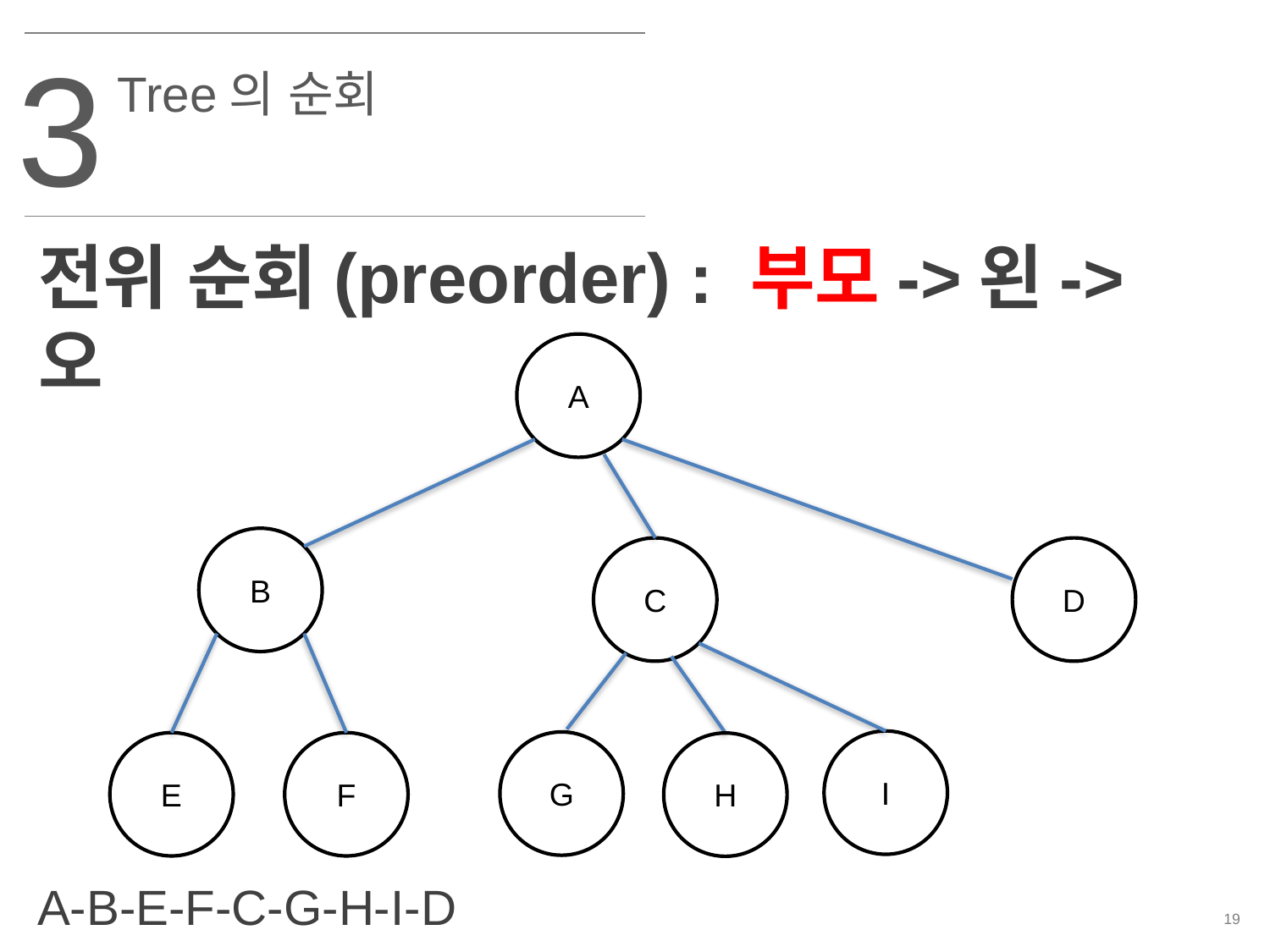

3
Tree의 순회
전위 순회(preorder) : 부모->왼->오
A
B
C
D
I
G
E
F
H
A-B-E-F-C-G-H-I-D